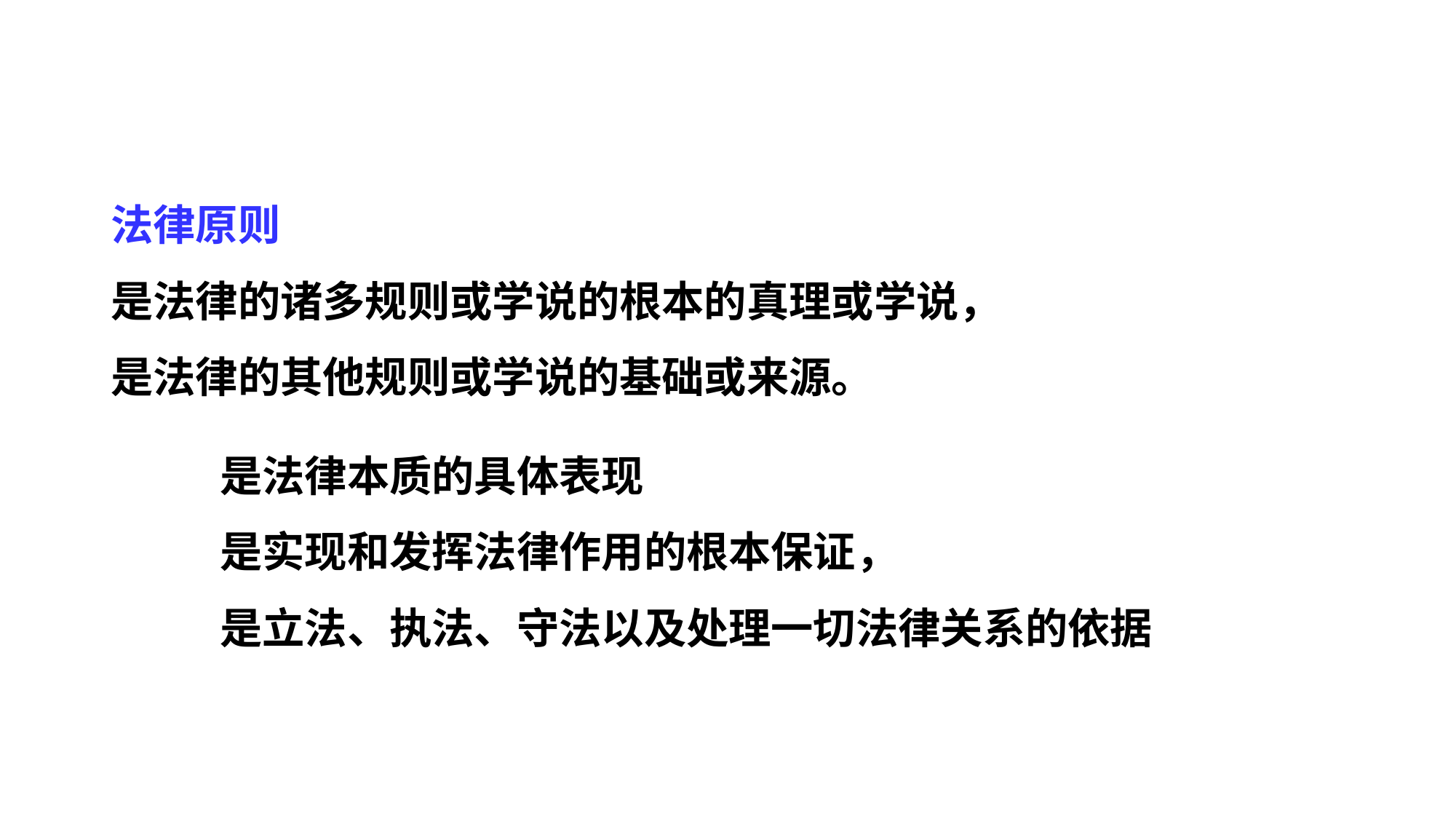

法律原则
是法律的诸多规则或学说的根本的真理或学说，
是法律的其他规则或学说的基础或来源。

	是法律本质的具体表现
	是实现和发挥法律作用的根本保证，
	是立法、执法、守法以及处理一切法律关系的依据